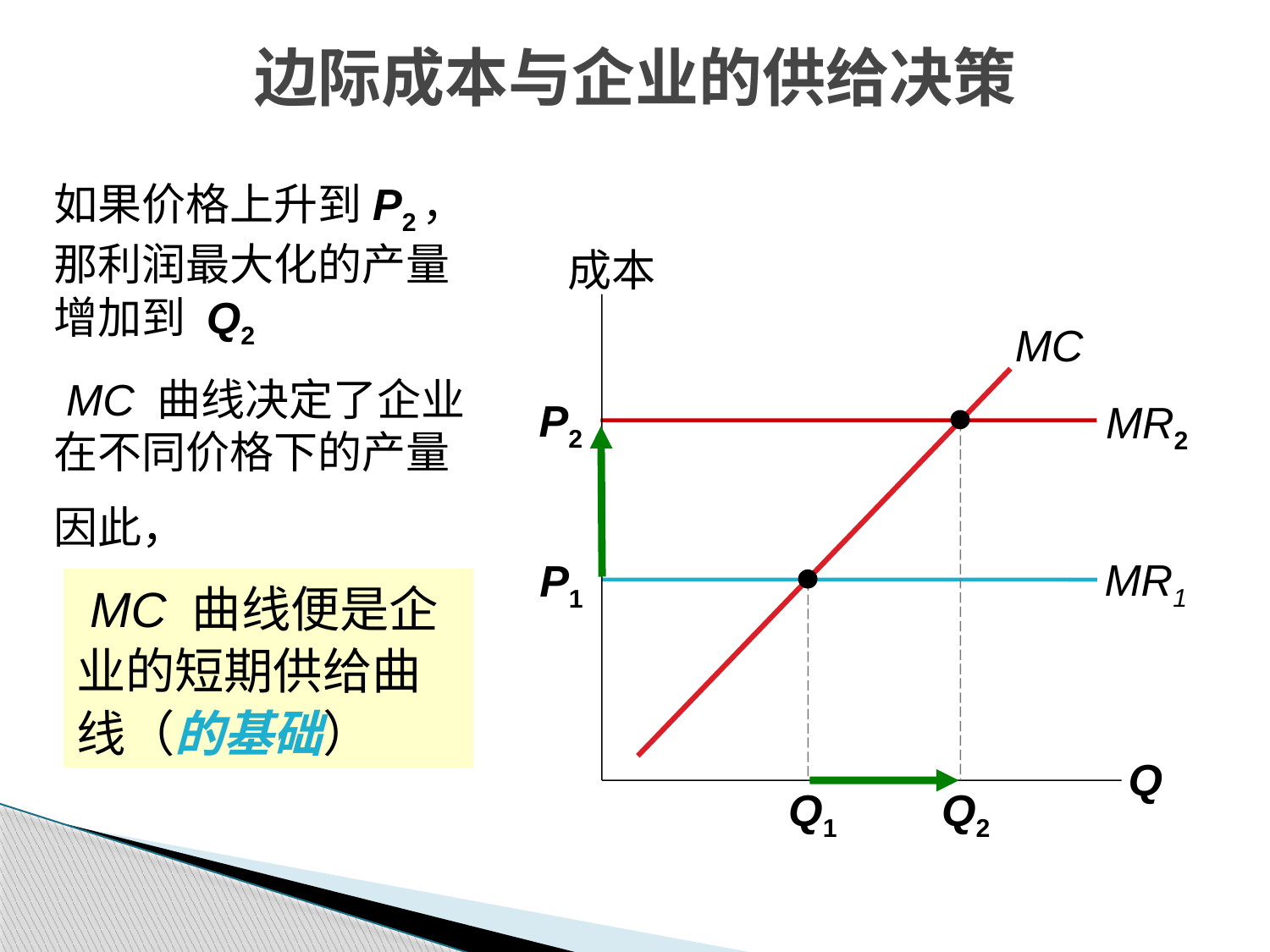

边际成本与企业的供给决策
如果价格上升到P2，那利润最大化的产量增加到 Q2
 MC 曲线决定了企业在不同价格下的产量
因此，
成本

MC

P2
MR2

Q2

P1
MR1

 MC 曲线便是企业的短期供给曲线（的基础）

Q1
Q